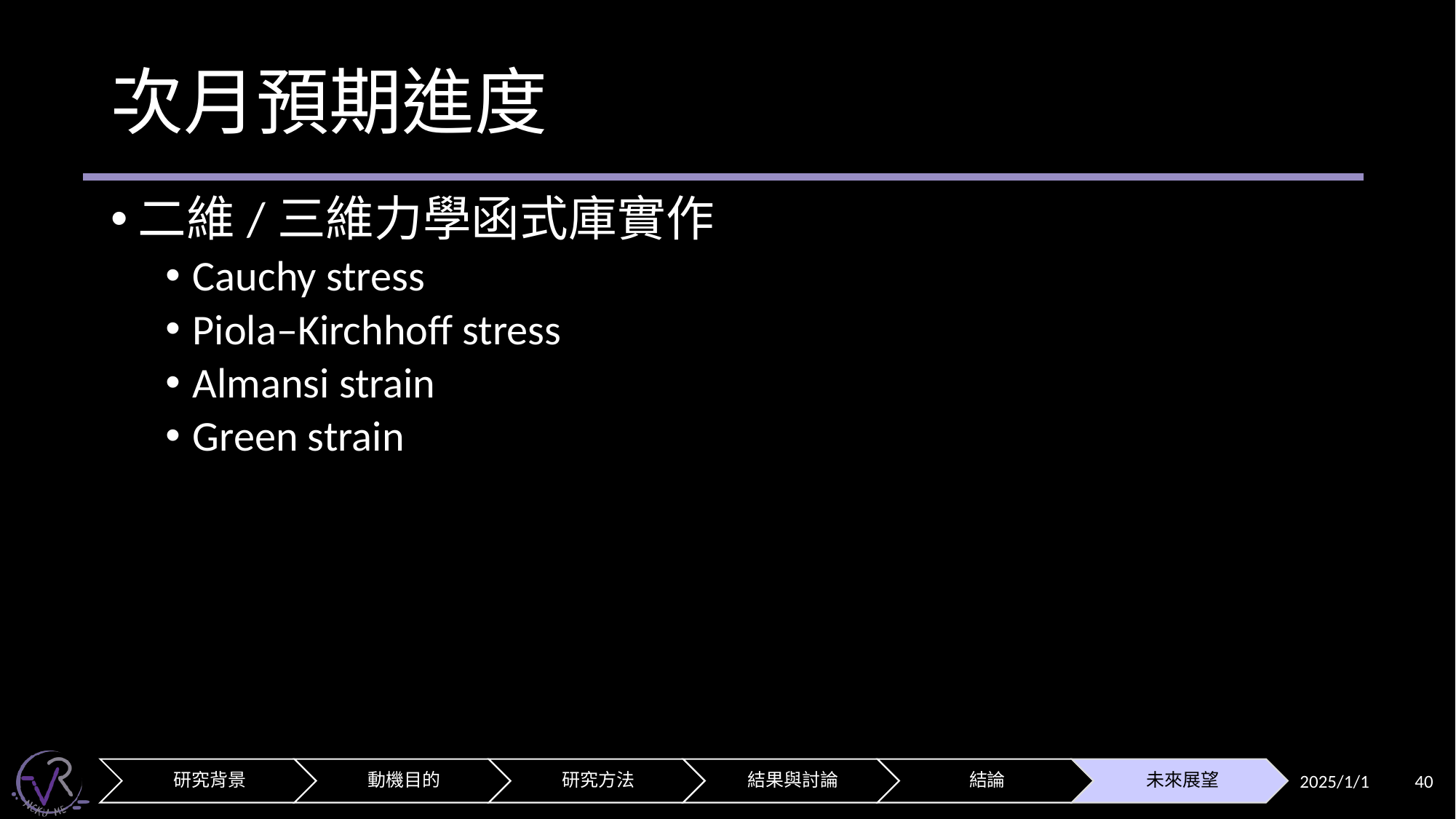

# 次月預期進度
二維/三維力學函式庫實作
Cauchy stress
Piola–Kirchhoff stress
Almansi strain
Green strain

2025/1/1
40